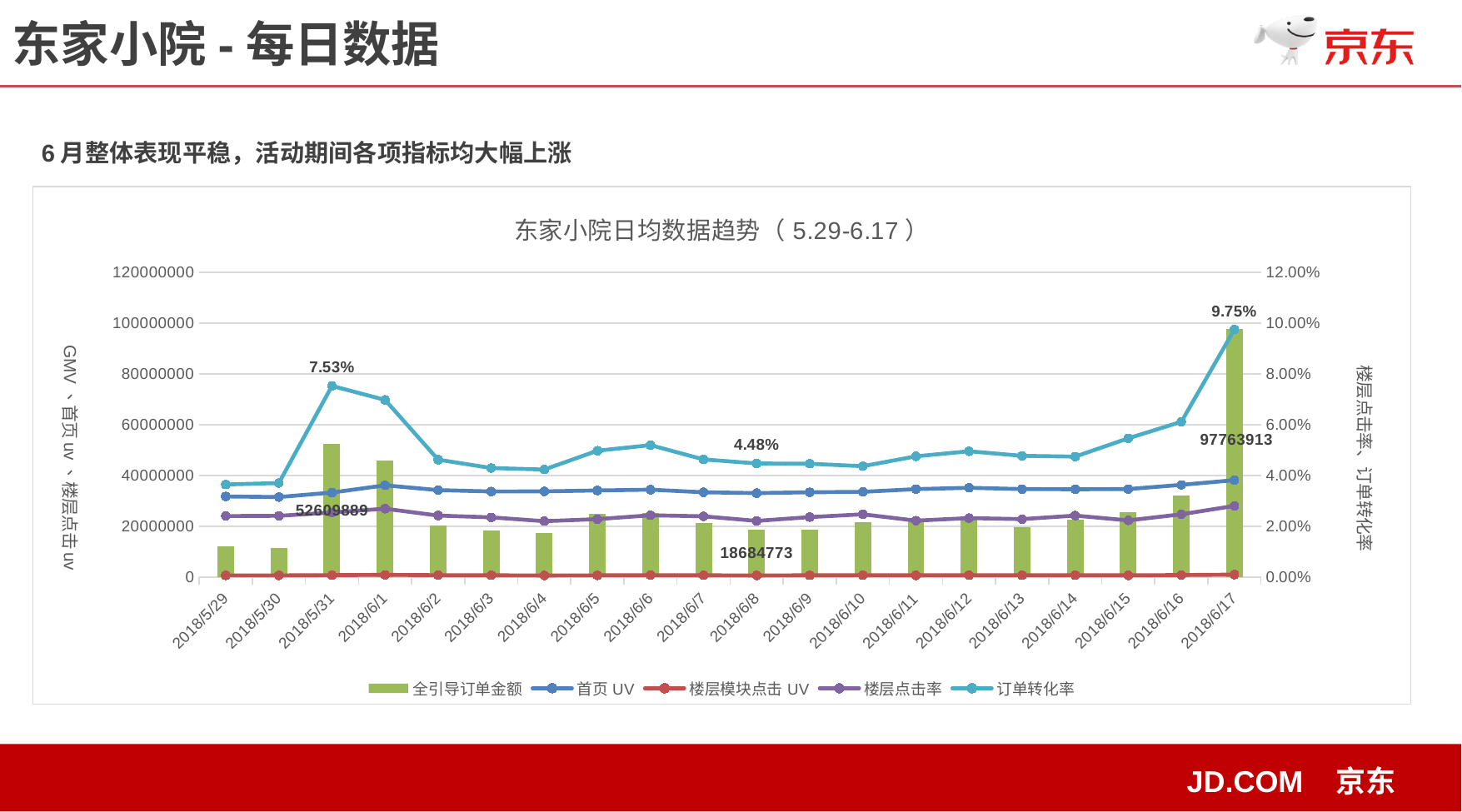

东家小院-每日数据
6月整体表现平稳，活动期间各项指标均大幅上涨

### Chart: 东家小院日均数据趋势（5.29-6.17）

| Category | 全引导订单金额 | 首页UV | 楼层模块点击UV | 楼层点击率 | 订单转化率 |
|---|---|---|---|---|---|
| 43249 | 12084387.0 | 31821497.0 | 767904.0 | 0.0241 | 0.0365 |
| 43250 | 11533662.0 | 31588049.0 | 764967.0 | 0.0242 | 0.0371 |
| 43251 | 52609889.0 | 33338257.0 | 851136.0 | 0.0255 | 0.0753 |
| 43252 | 45814836.0 | 36181726.0 | 977248.0 | 0.027 | 0.0698 |
| 43253 | 20368624.0 | 34314928.0 | 834533.0 | 0.0243 | 0.0463 |
| 43254 | 18404048.0 | 33762795.0 | 795652.0 | 0.0236 | 0.043 |
| 43255 | 17544732.0 | 33816078.0 | 745762.0 | 0.0221 | 0.0424 |
| 43256 | 24989734.0 | 34173755.0 | 781921.0 | 0.0229 | 0.0498 |
| 43257 | 25175982.0 | 34480972.0 | 840447.0 | 0.0244 | 0.052 |
| 43258 | 21498133.0 | 33459058.0 | 801895.0 | 0.024 | 0.0464 |
| 43259 | 18684773.0 | 33132384.0 | 737095.0 | 0.0222 | 0.0448 |
| 43260 | 18794185.0 | 33466035.0 | 792240.0 | 0.0237 | 0.0447 |
| 43261 | 21766018.0 | 33635118.0 | 832652.0 | 0.0248 | 0.0437 |
| 43262 | 22157746.0 | 34690975.0 | 774563.0 | 0.0223 | 0.0476 |
| 43263 | 23575899.0 | 35218656.0 | 820308.0 | 0.0233 | 0.0496 |
| 43264 | 19700263.0 | 34708118.0 | 795468.0 | 0.0229 | 0.0478 |
| 43265 | 22674724.0 | 34646907.0 | 843154.0 | 0.0243 | 0.0475 |
| 43266 | 25783970.0 | 34712177.0 | 776651.0 | 0.0224 | 0.0547 |
| 43267 | 32036045.0 | 36370916.0 | 900297.0 | 0.0248 | 0.0612 |
| 43268 | 97763913.0 | 38234038.0 | 1073789.0 | 0.0281 | 0.0975 |